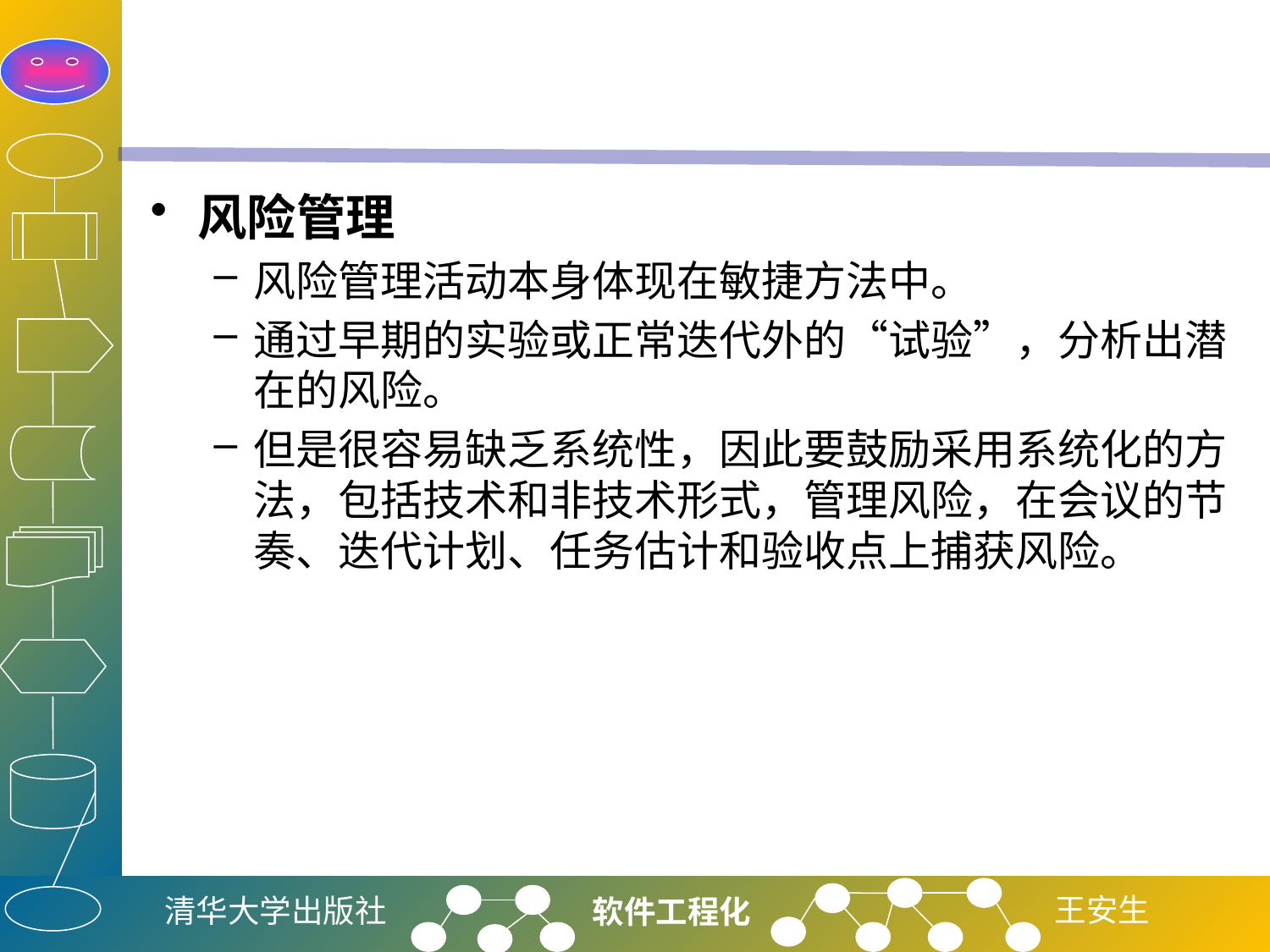

#
风险管理
风险管理活动本身体现在敏捷方法中。
通过早期的实验或正常迭代外的“试验”，分析出潜在的风险。
但是很容易缺乏系统性，因此要鼓励采用系统化的方法，包括技术和非技术形式，管理风险，在会议的节奏、迭代计划、任务估计和验收点上捕获风险。